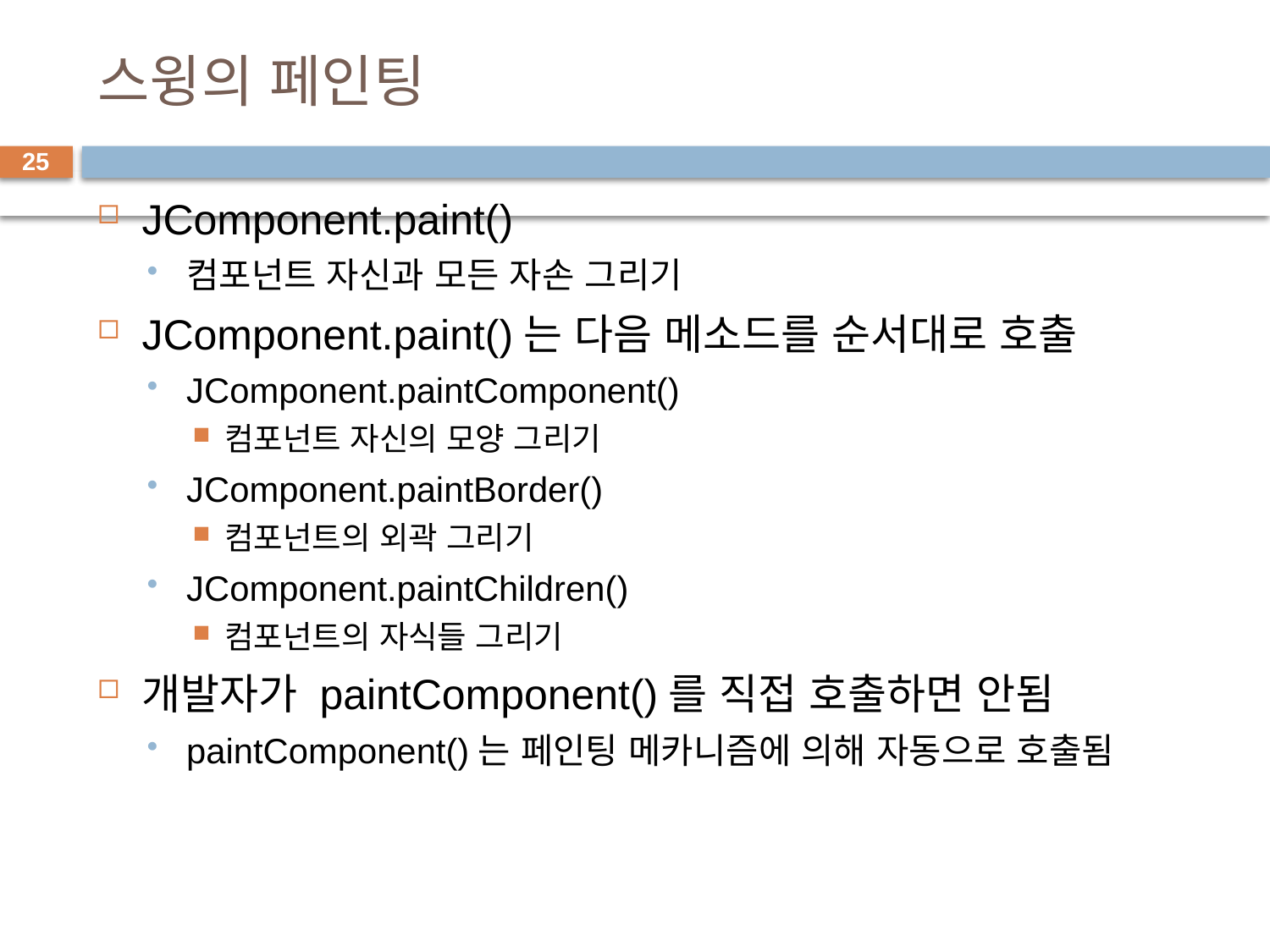

# 스윙의 페인팅
25
JComponent.paint()
컴포넌트 자신과 모든 자손 그리기
JComponent.paint()는 다음 메소드를 순서대로 호출
JComponent.paintComponent()
컴포넌트 자신의 모양 그리기
JComponent.paintBorder()
컴포넌트의 외곽 그리기
JComponent.paintChildren()
컴포넌트의 자식들 그리기
개발자가 paintComponent()를 직접 호출하면 안됨
paintComponent()는 페인팅 메카니즘에 의해 자동으로 호출됨